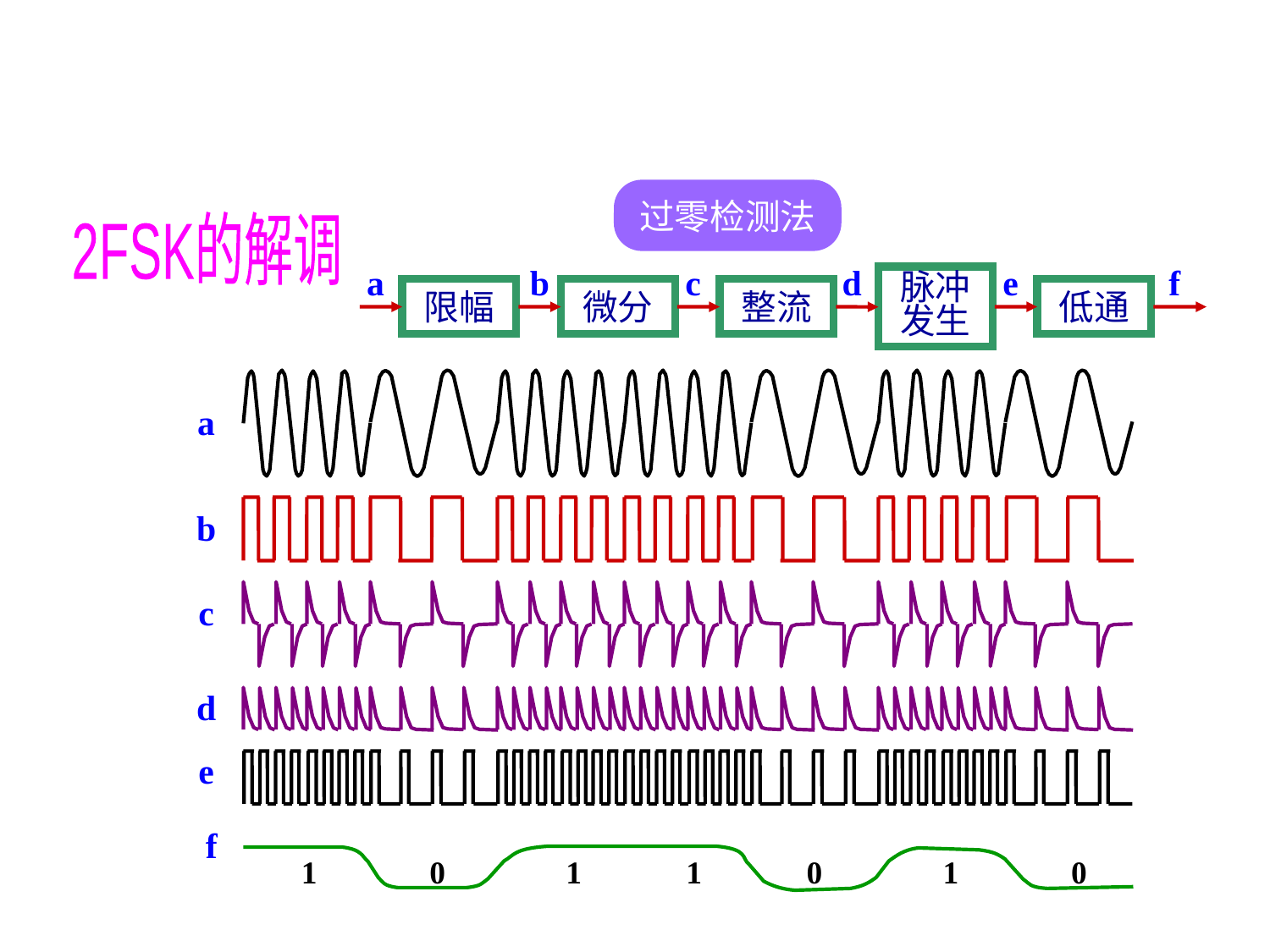

过零检测法
2FSK的解调
a
b
c
d
e
f
脉冲发生
限幅
微分
整流
低通

a

b

c
d

e

f

   1              0               1             1             0               1              0